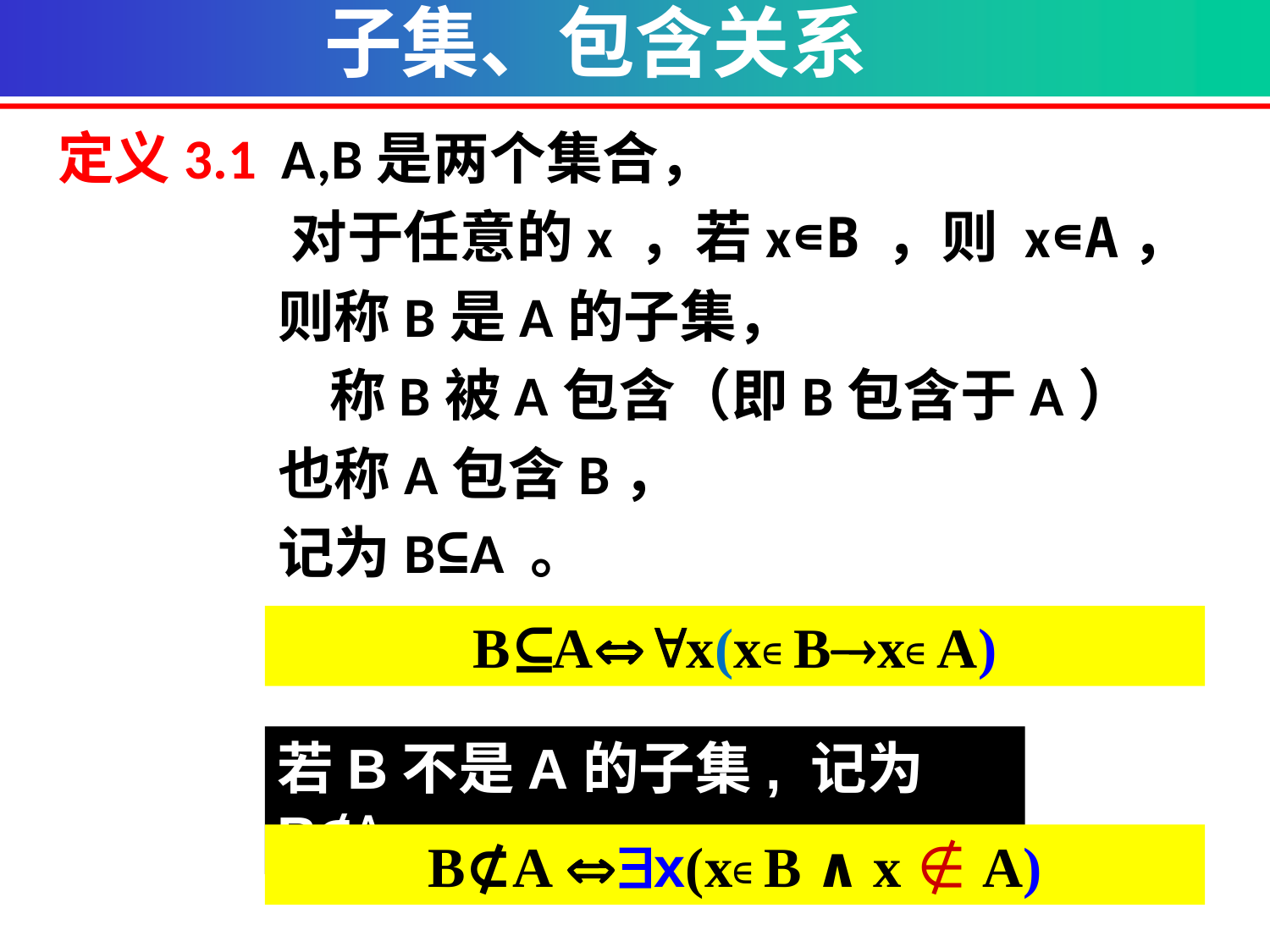

子集、包含关系
定义3.1  A,B是两个集合，
                 对于任意的x ，若x∊B ，则 x∊A，
                则称B是A的子集，
                    称B被A包含（即B包含于A）
                也称A包含B，
                记为B⊆A 。
B⊆A⇔∀x(x∊B→x∊A)
若B不是A的子集, 记为B⊄A。
B⊄A ⇔∃x(x∊B ∧ x ∉ A)